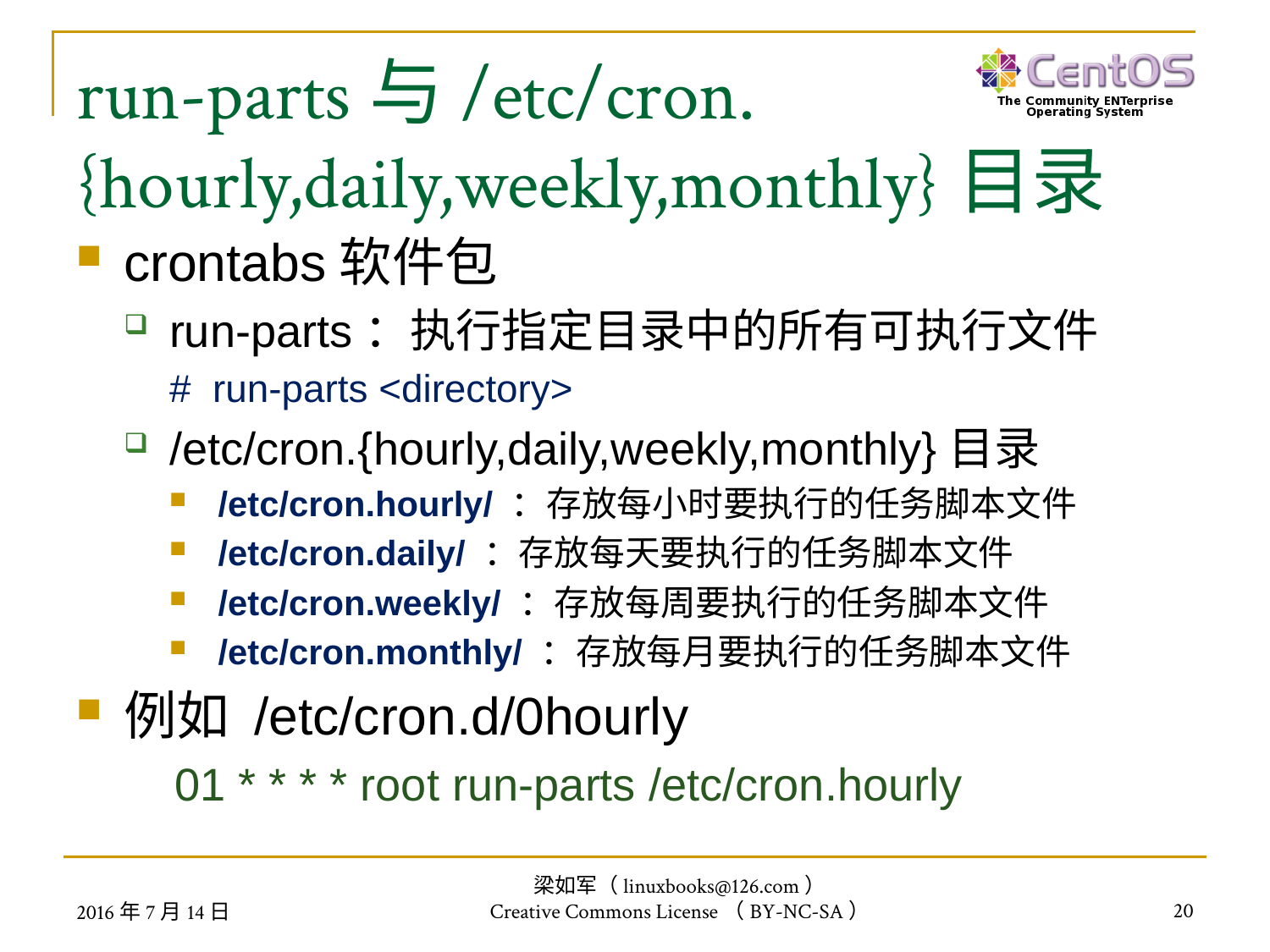

# run-parts与/etc/cron. {hourly,daily,weekly,monthly}目录
crontabs软件包
run-parts：执行指定目录中的所有可执行文件
#  run-parts <directory>
/etc/cron.{hourly,daily,weekly,monthly}目录
/etc/cron.hourly/ ：存放每小时要执行的任务脚本文件
/etc/cron.daily/ ：存放每天要执行的任务脚本文件
/etc/cron.weekly/ ：存放每周要执行的任务脚本文件
/etc/cron.monthly/ ：存放每月要执行的任务脚本文件
例如 /etc/cron.d/0hourly
    01 * * * * root run-parts /etc/cron.hourly
梁如军（linuxbooks@126.com）
Creative Commons License（BY-NC-SA）
2016年7月14日
20